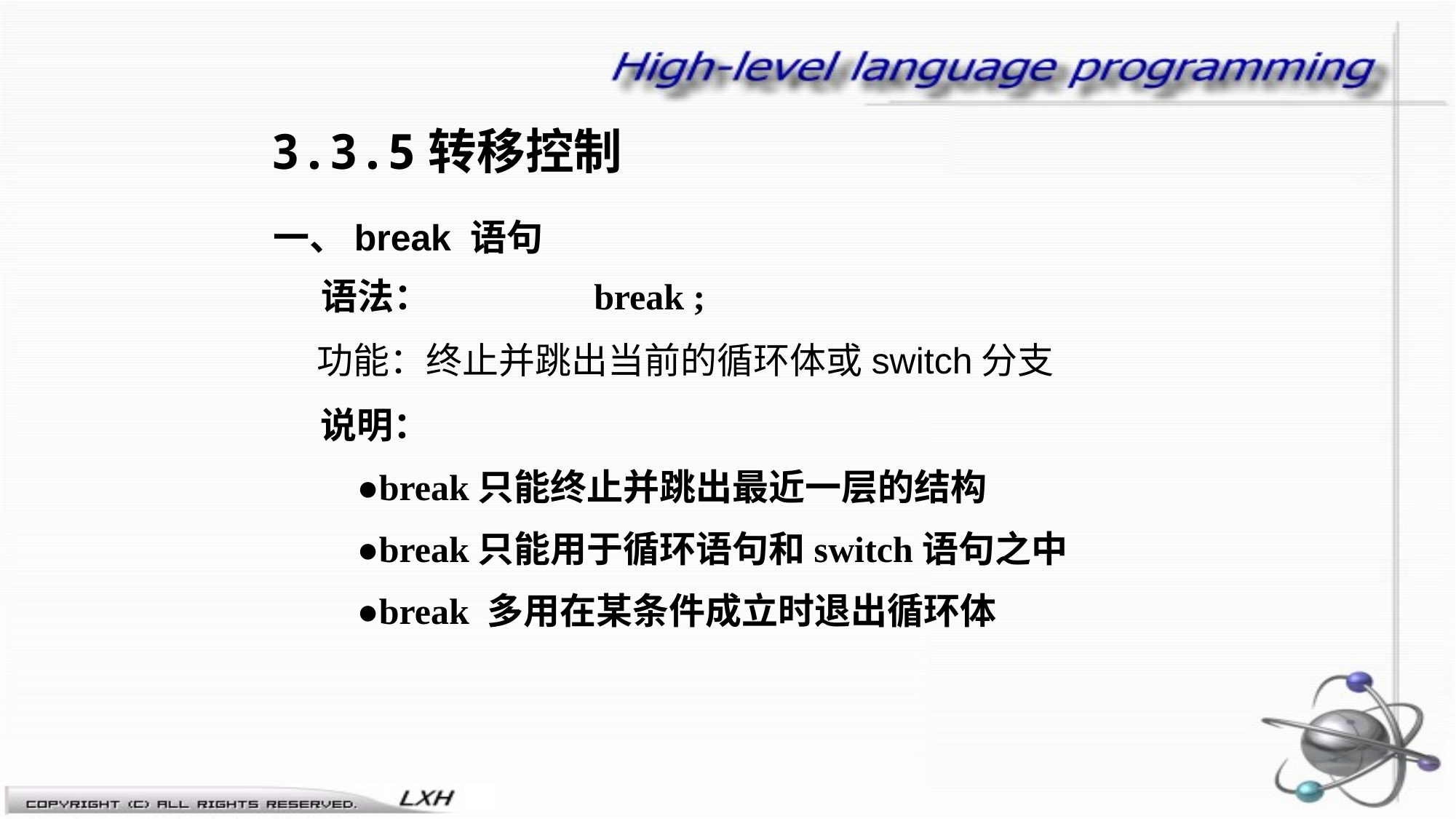

# 3.3.5转移控制
一、break 语句
语法：
break ;
功能：终止并跳出当前的循环体或switch分支
说明：
    ●break只能终止并跳出最近一层的结构
    ●break只能用于循环语句和switch语句之中
    ●break 多用在某条件成立时退出循环体